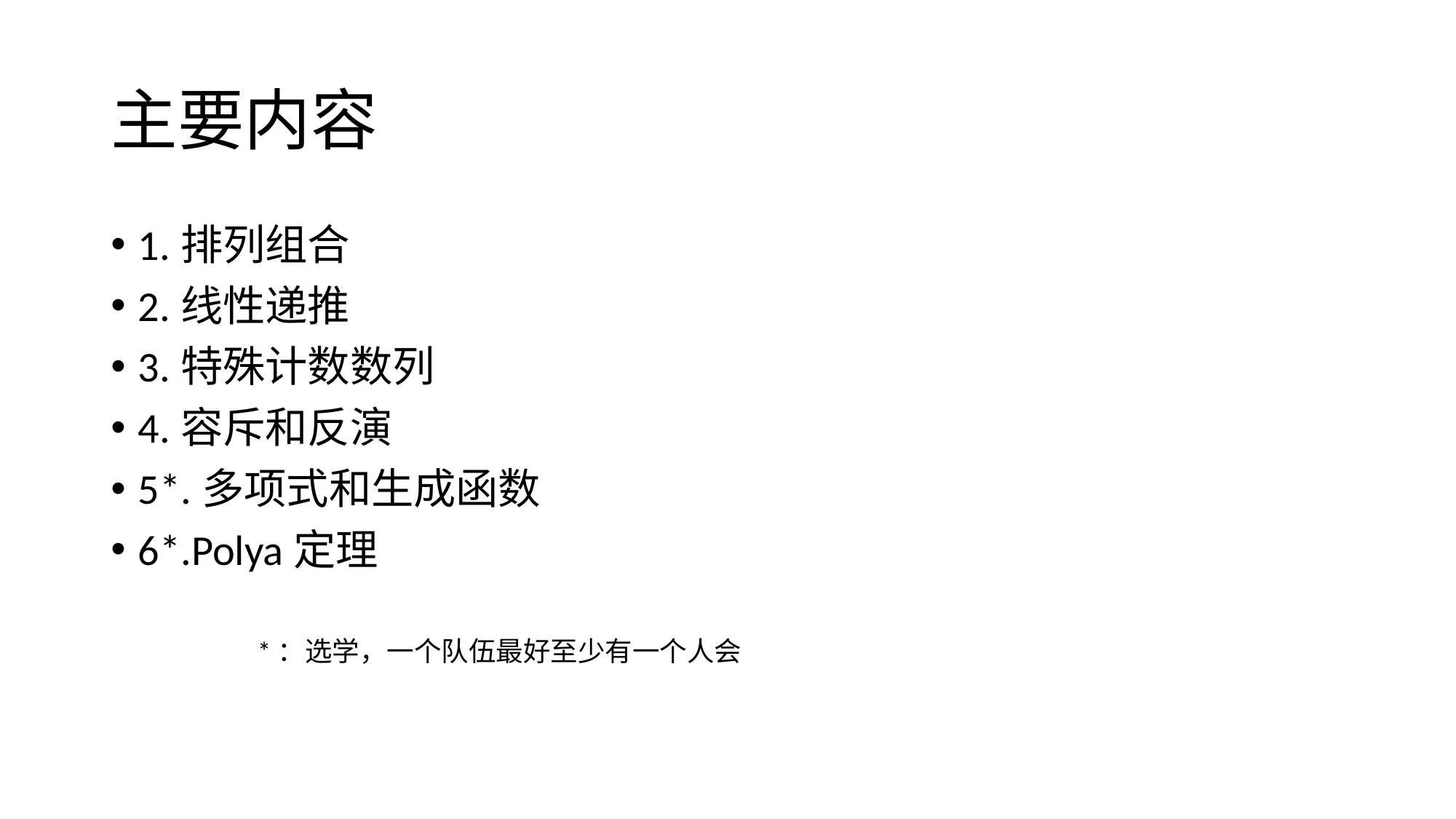

# 主要内容
1.排列组合
2.线性递推
3.特殊计数数列
4.容斥和反演
5*.多项式和生成函数
6*.Polya定理
*：选学，一个队伍最好至少有一个人会